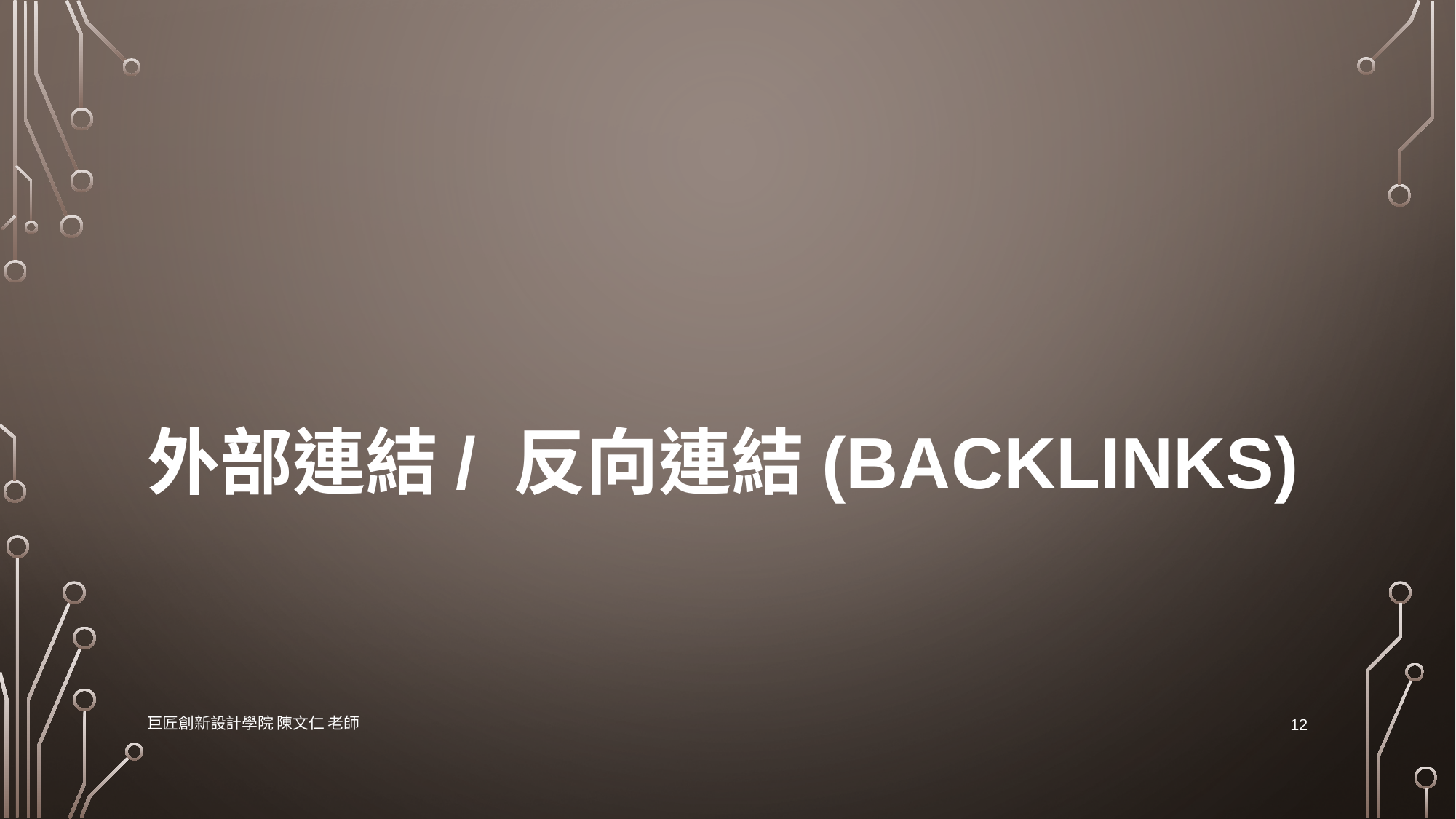

# 外部連結/ 反向連結(BackLinks)

12
巨匠創新設計學院 陳文仁 老師